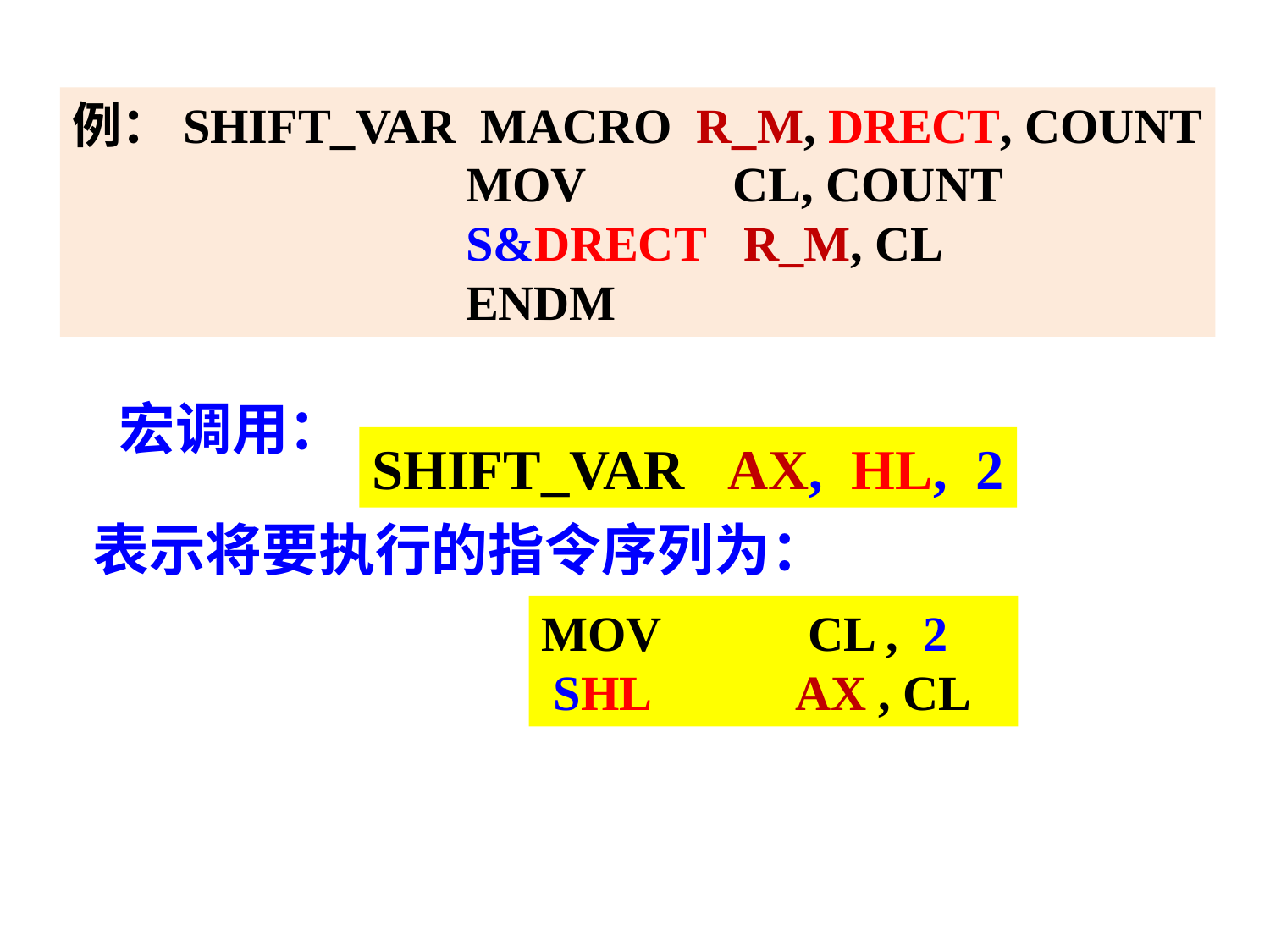

例：SHIFT_VAR  MACRO  R_M, DRECT, COUNT
			 MOV            CL, COUNT
			 S&DRECT   R_M, CL
			 ENDM
宏调用：
SHIFT_VAR   AX,  HL,  2
表示将要执行的指令序列为：
MOV            CL ,  2
 SHL 		AX , CL
56